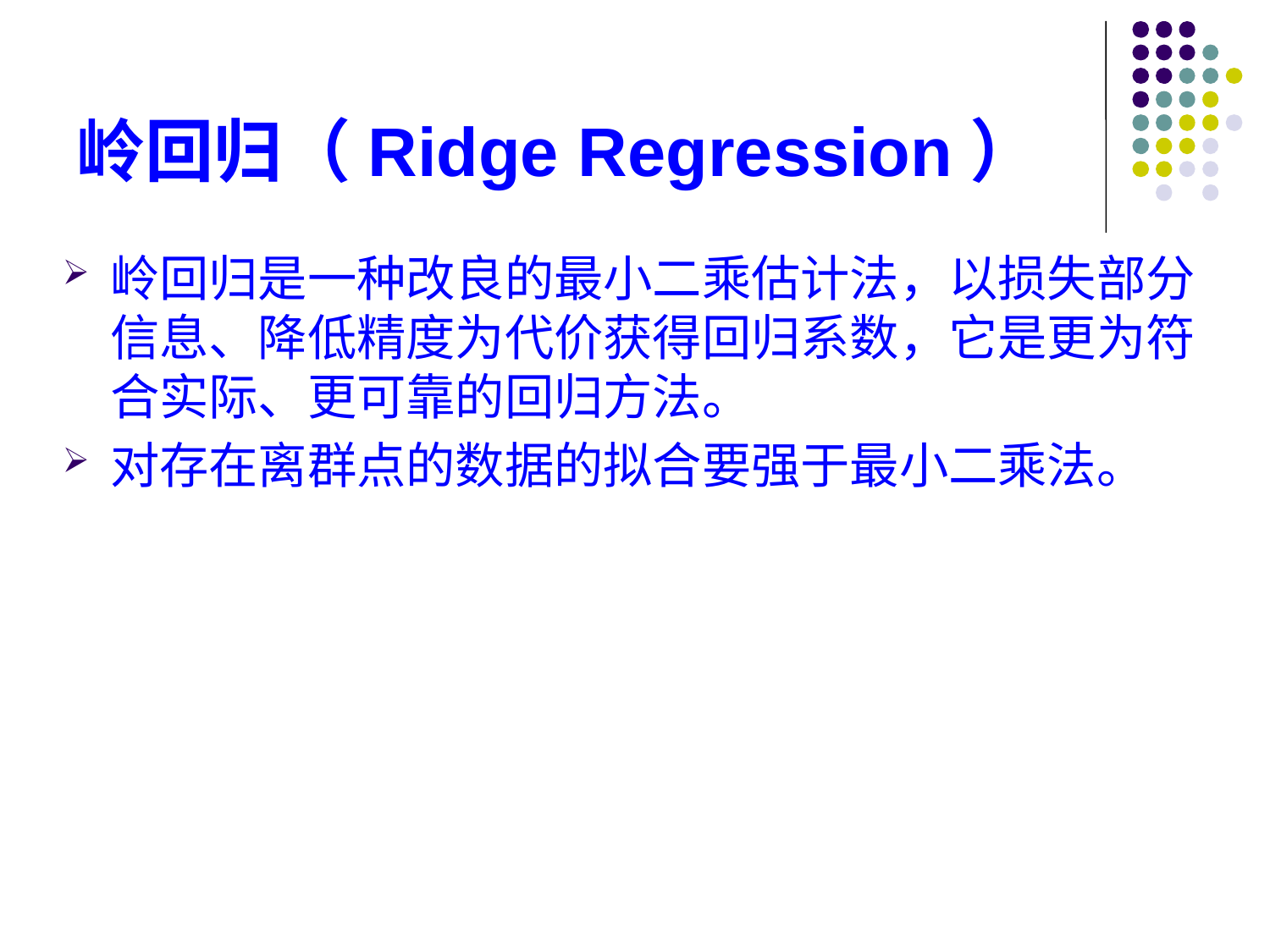

# 岭回归（Ridge Regression）
岭回归是一种改良的最小二乘估计法，以损失部分信息、降低精度为代价获得回归系数，它是更为符合实际、更可靠的回归方法。
对存在离群点的数据的拟合要强于最小二乘法。